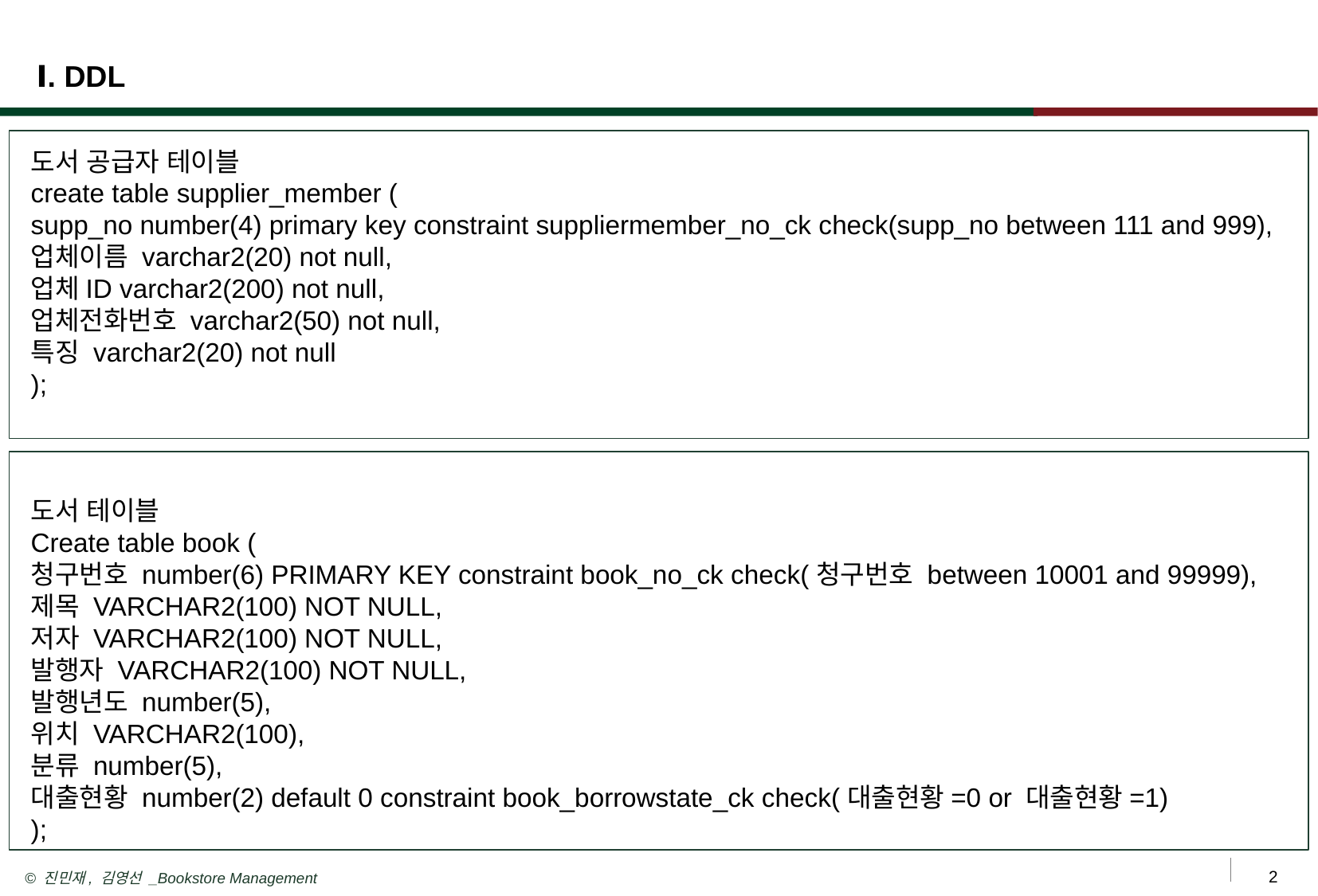

# Ⅰ. DDL

도서 공급자 테이블
create table supplier_member (
supp_no number(4) primary key constraint suppliermember_no_ck check(supp_no between 111 and 999),
업체이름 varchar2(20) not null,
업체ID varchar2(200) not null,
업체전화번호 varchar2(50) not null,
특징 varchar2(20) not null
);

도서 테이블
Create table book (
청구번호 number(6) PRIMARY KEY constraint book_no_ck check(청구번호 between 10001 and 99999),
제목 VARCHAR2(100) NOT NULL,
저자 VARCHAR2(100) NOT NULL,
발행자 VARCHAR2(100) NOT NULL,
발행년도 number(5),
위치 VARCHAR2(100),
분류 number(5),
대출현황 number(2) default 0 constraint book_borrowstate_ck check(대출현황=0 or 대출현황=1)
);

2